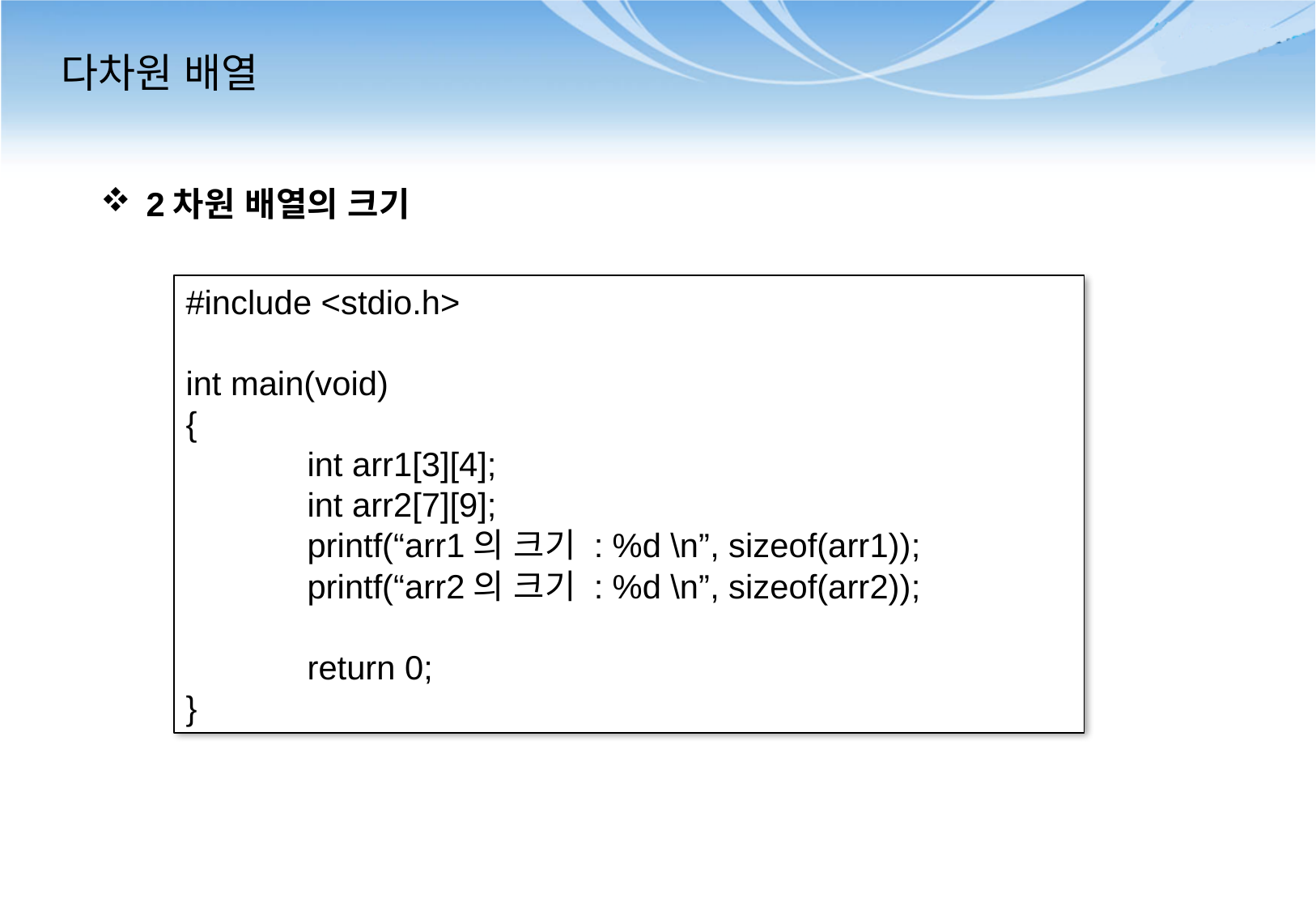

# 다차원 배열
2차원 배열의 크기

#include <stdio.h>

int main(void)
{
	int arr1[3][4];
	int arr2[7][9];
	printf(“arr1의 크기 : %d \n”, sizeof(arr1));
	printf(“arr2의 크기 : %d \n”, sizeof(arr2));

	return 0;
}